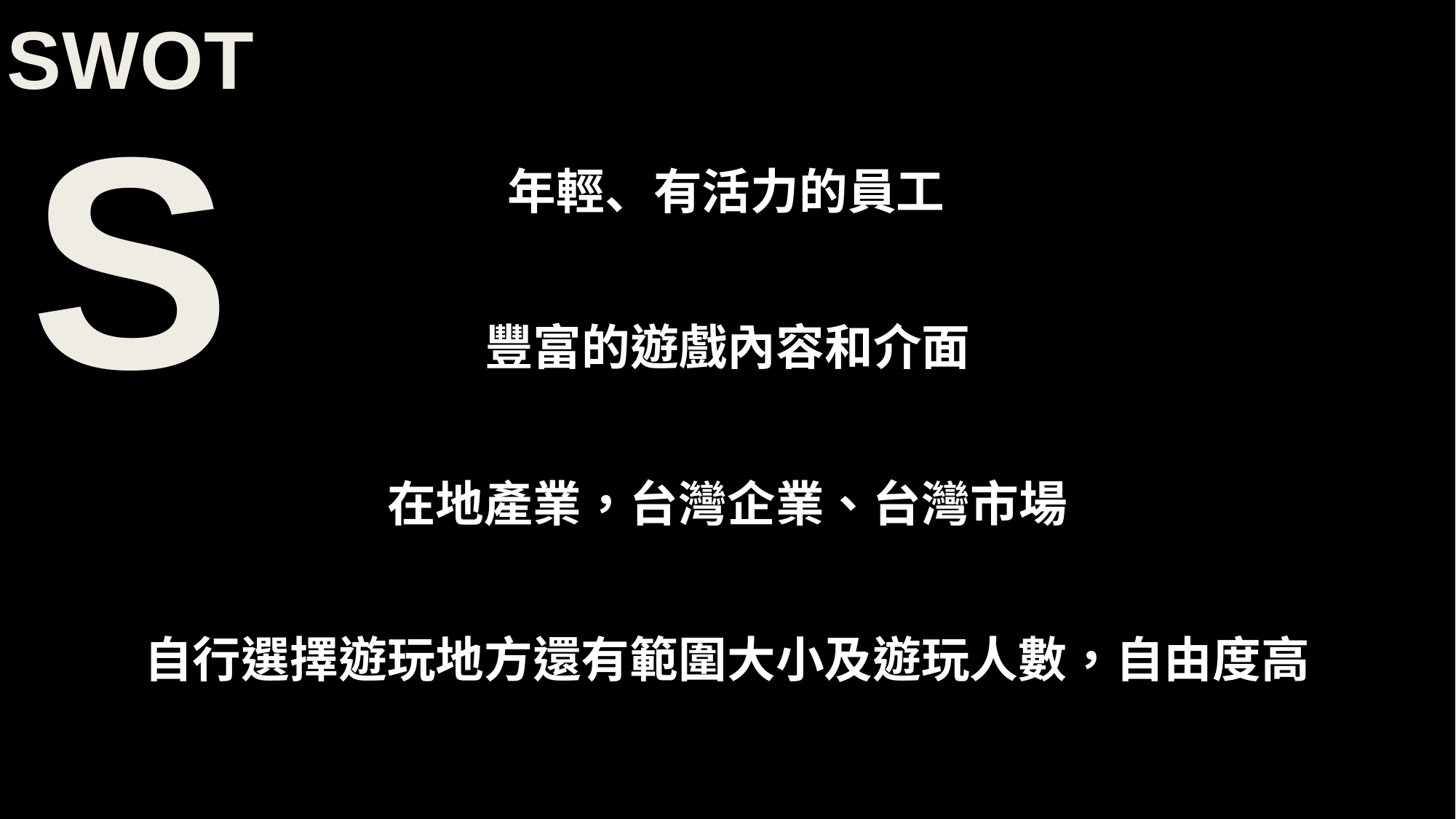

SWOT
S
年輕、有活力的員工
豐富的遊戲內容和介面

在地產業，台灣企業、台灣市場
自行選擇遊玩地方還有範圍大小及遊玩人數，自由度高